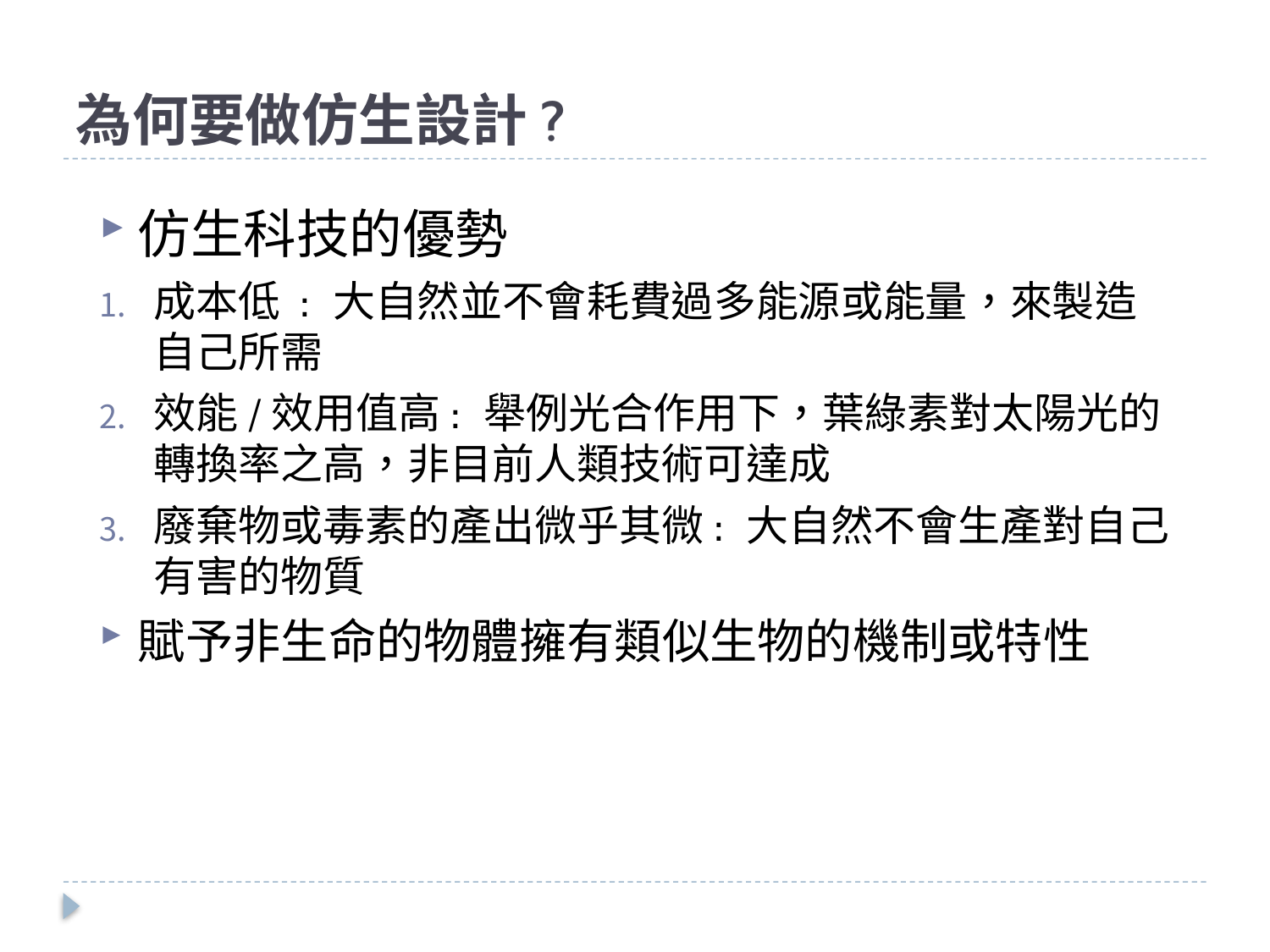

# 為何要做仿生設計?
仿生科技的優勢
成本低 : 大自然並不會耗費過多能源或能量，來製造自己所需
效能/效用值高: 舉例光合作用下，葉綠素對太陽光的轉換率之高，非目前人類技術可達成
廢棄物或毒素的產出微乎其微: 大自然不會生產對自己有害的物質
賦予非生命的物體擁有類似生物的機制或特性